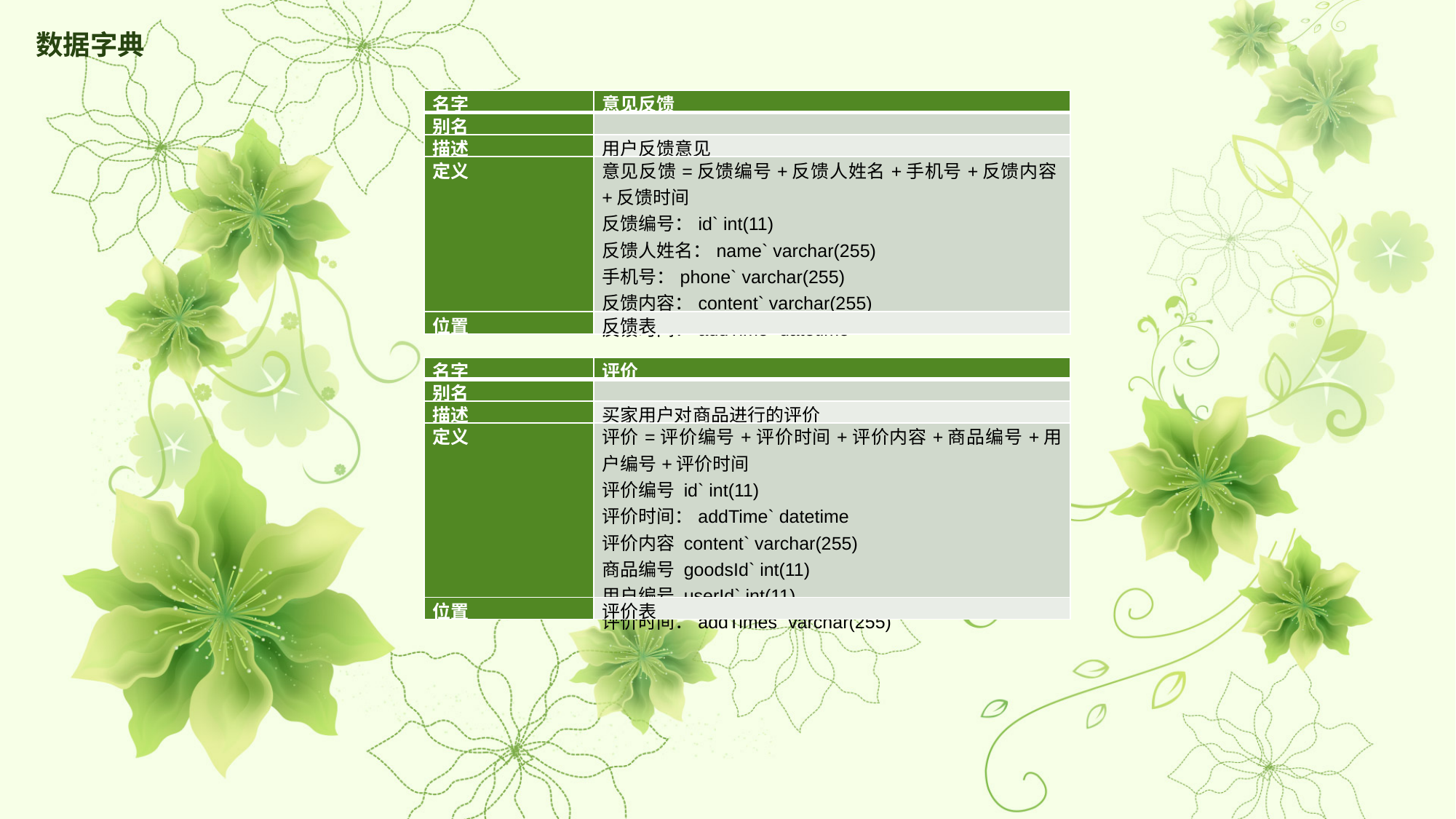

数据字典
| 名字 | 意见反馈 |
| --- | --- |
| 别名 |  |
| 描述 | 用户反馈意见 |
| 定义 | 意见反馈=反馈编号+反馈人姓名+手机号+反馈内容+反馈时间 反馈编号：id` int(11) 反馈人姓名：name` varchar(255) 手机号：phone` varchar(255) 反馈内容：content` varchar(255) 反馈时间：addTime` datetime |
| 位置 | 反馈表 |
| 名字 | 评价 |
| --- | --- |
| 别名 |  |
| 描述 | 买家用户对商品进行的评价 |
| 定义 | 评价=评价编号+评价时间+评价内容+商品编号+用户编号+评价时间 评价编号 id` int(11) 评价时间：addTime` datetime 评价内容 content` varchar(255) 商品编号 goodsId` int(11) 用户编号 userId` int(11) 评价时间：addTimes` varchar(255) |
| 位置 | 评价表 |